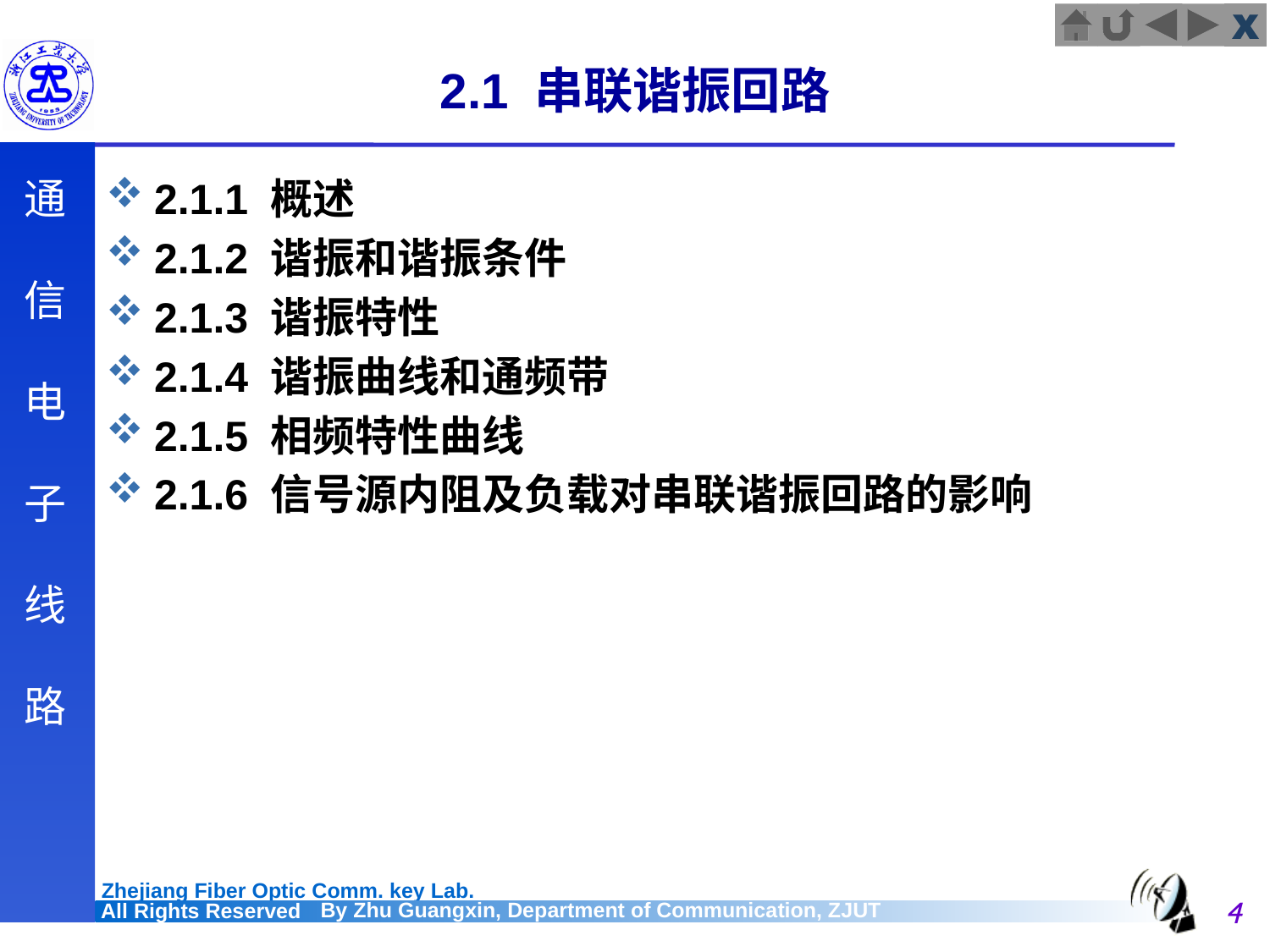

# 2.1 串联谐振回路
2.1.1 概述
2.1.2 谐振和谐振条件
2.1.3 谐振特性
2.1.4 谐振曲线和通频带
2.1.5 相频特性曲线
2.1.6 信号源内阻及负载对串联谐振回路的影响